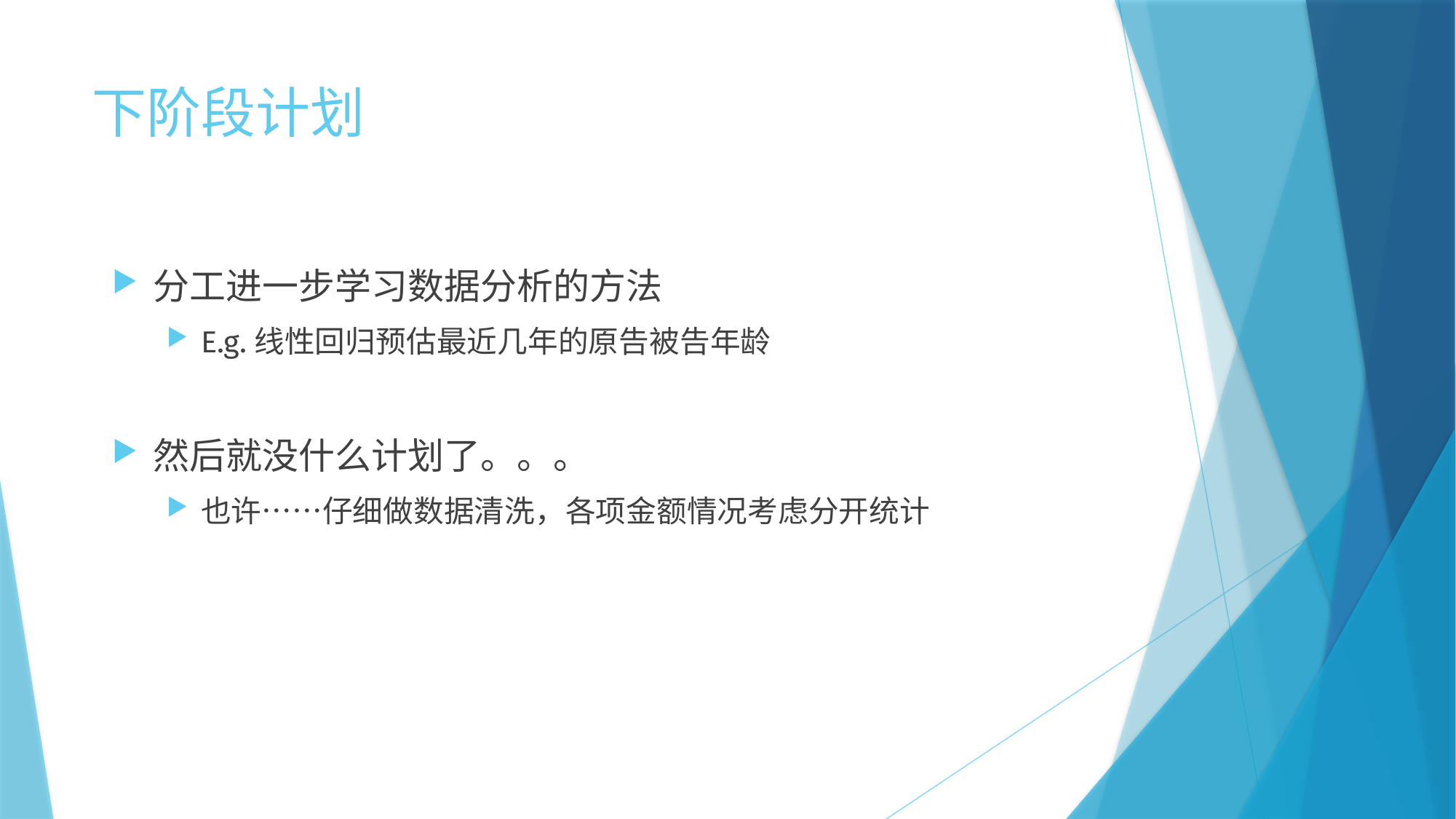

# 下阶段计划
分工进一步学习数据分析的方法
E.g.线性回归预估最近几年的原告被告年龄

然后就没什么计划了。。。
也许……仔细做数据清洗，各项金额情况考虑分开统计